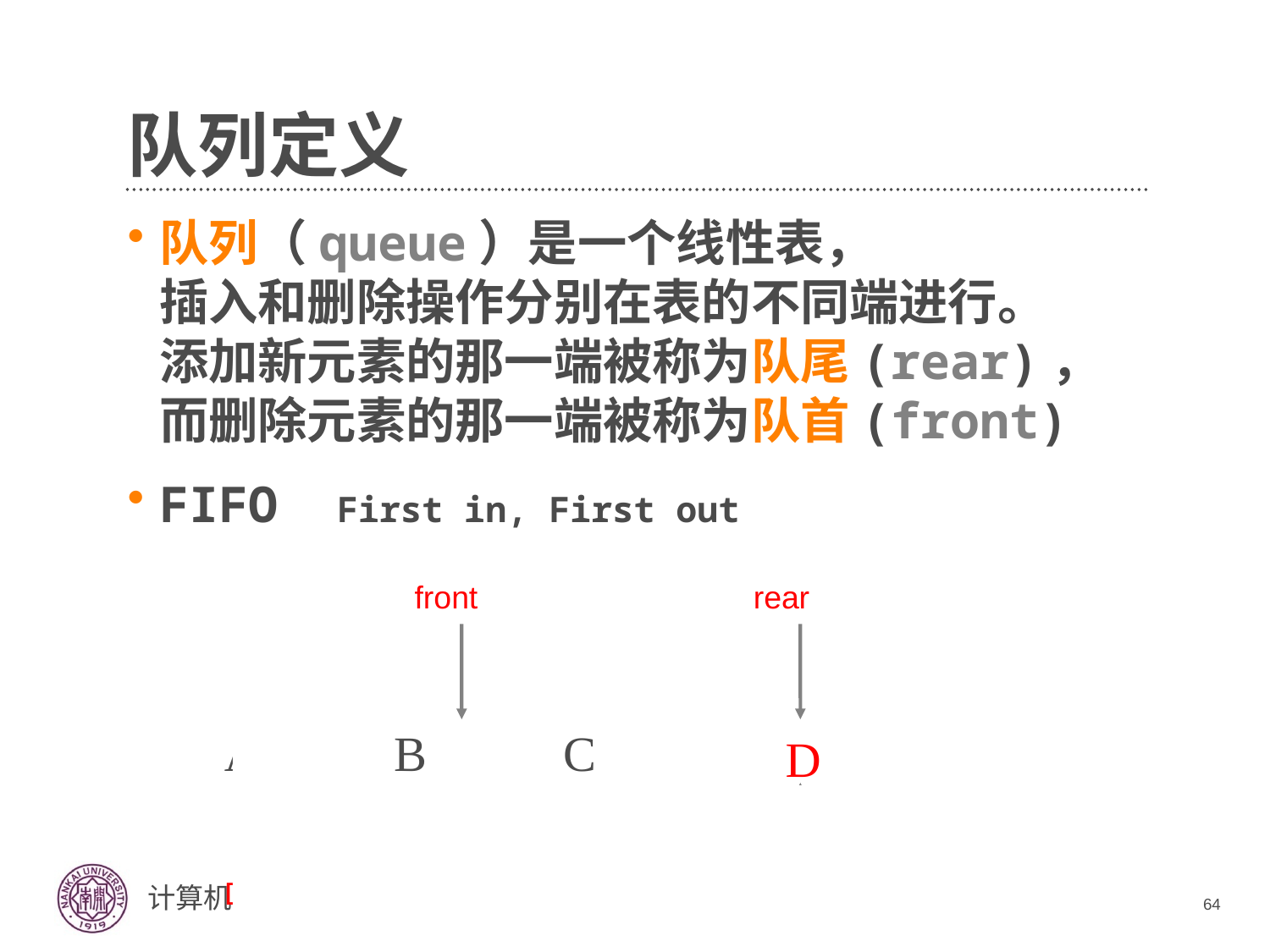

# 队列定义
队列（queue）是一个线性表，
插入和删除操作分别在表的不同端进行。
添加新元素的那一端被称为队尾(rear)，
而删除元素的那一端被称为队首(front)
FIFO  First in, First out
front

front
rear
rear

D

| A | B | C |  |  |
| --- | --- | --- | --- | --- |

Delete

Add ’D’
64